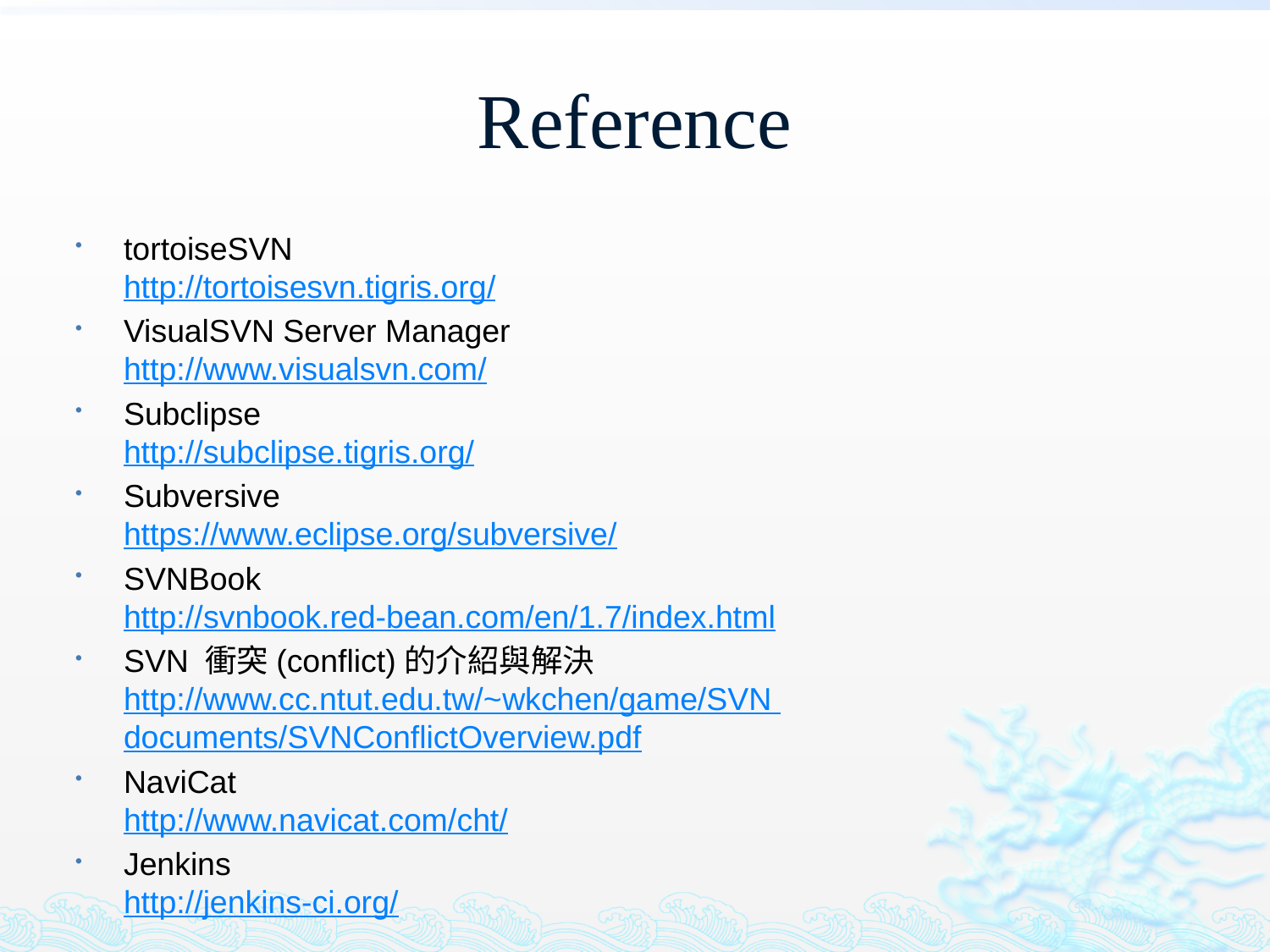

# Reference
tortoiseSVN
http://tortoisesvn.tigris.org/
VisualSVN Server Manager
http://www.visualsvn.com/
Subclipse
http://subclipse.tigris.org/
Subversive
https://www.eclipse.org/subversive/
SVNBook
http://svnbook.red-bean.com/en/1.7/index.html
SVN 衝突(conflict)的介紹與解決
http://www.cc.ntut.edu.tw/~wkchen/game/SVN documents/SVNConflictOverview.pdf
NaviCat
http://www.navicat.com/cht/
Jenkins
http://jenkins-ci.org/